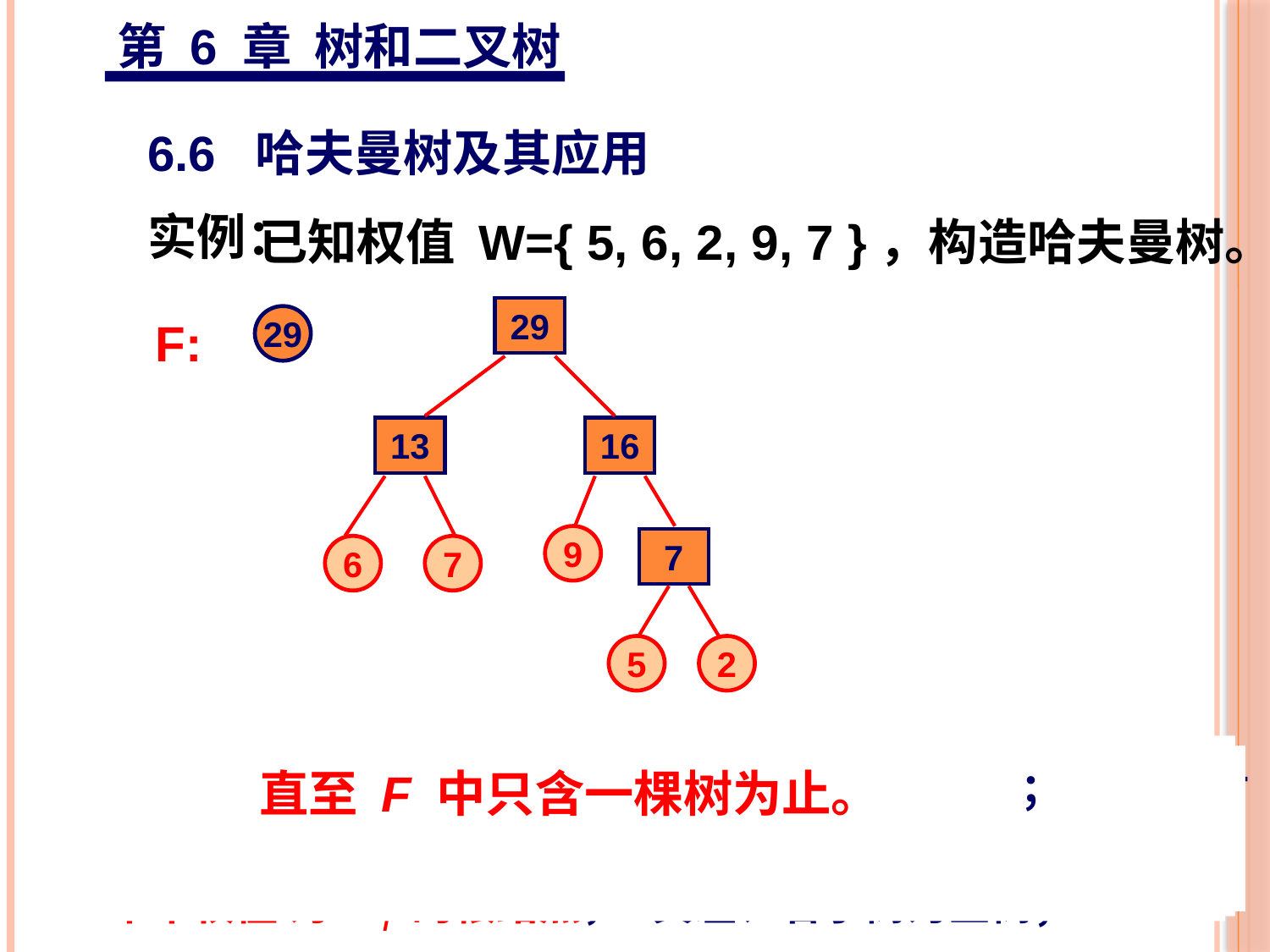

第 6 章  树和二叉树

6.6  哈夫曼树及其应用
实例：
已知权值 W={ 5, 6, 2, 9, 7 }，构造哈夫曼树。

29

F:
29
5
6
2
9
7
7
13
16
√
√
√
√
√
√
√
√

13
16

9
7
6
7

5
2
②在 F 中选取其根结点的权值为最小的两棵二叉树，分别作为左、右子树构造一棵新的二叉树，并置这棵新的二叉树根结点的权值为其左、右子树根结点的权值之 和；
③从F中删去这两棵树，同时加入刚生成的新树；

②在 F 中选取其根结点的权值为最小的两棵二叉树，分别作为左、右子树构造一棵新的二叉树，并置这棵新的二叉树根结点的权值为其左、右子树根结点的权值之 和；
③从F中删去这两棵树，同时加入刚生成的新树；

②在 F 中选取其根结点的权值为最小的两棵二叉树，分别作为左、右子树构造一棵新的二叉树，并置这棵新的二叉树根结点的权值为其左、右子树根结点的权值之 和；
③从F中删去这两棵树，同时加入刚生成的新树；

直至 F 中只含一棵树为止。
①根据给定的 n 个权值 {w1, w2, …, wn}，构造 n 棵二叉树
的集合F = {T1,   T2,  … , Tn}，其中每棵二叉树中均只含一
个带权值 为 wi 的根结点，   其左、右子树为空树；
89